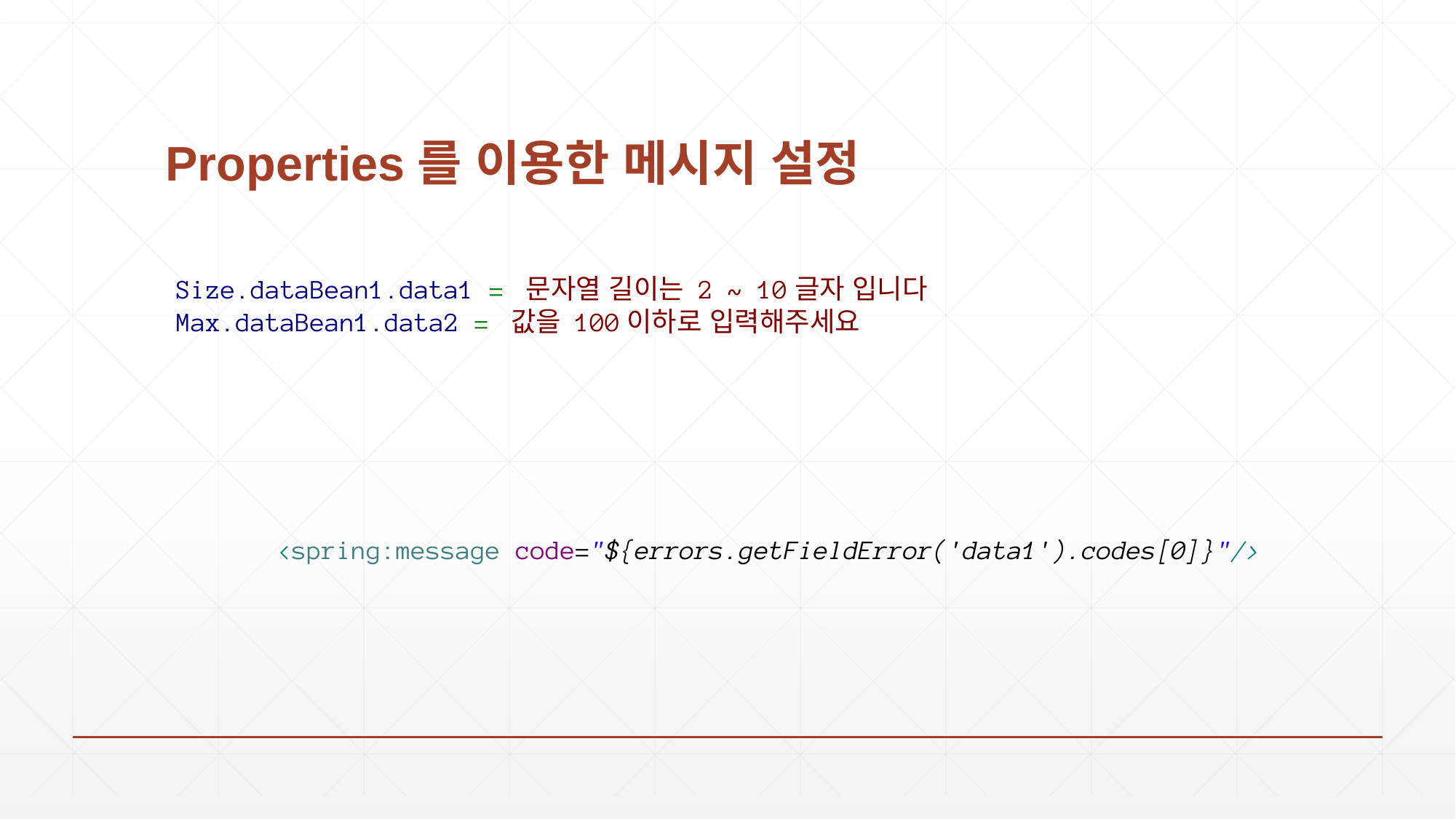

# Properties를 이용한 메시지 설정

Size.dataBean1.data1 = 문자열 길이는 2 ~ 10글자 입니다
Max.dataBean1.data2 = 값을 100이하로 입력해주세요
<spring:message code="${errors.getFieldError('data1').codes[0]}"/>